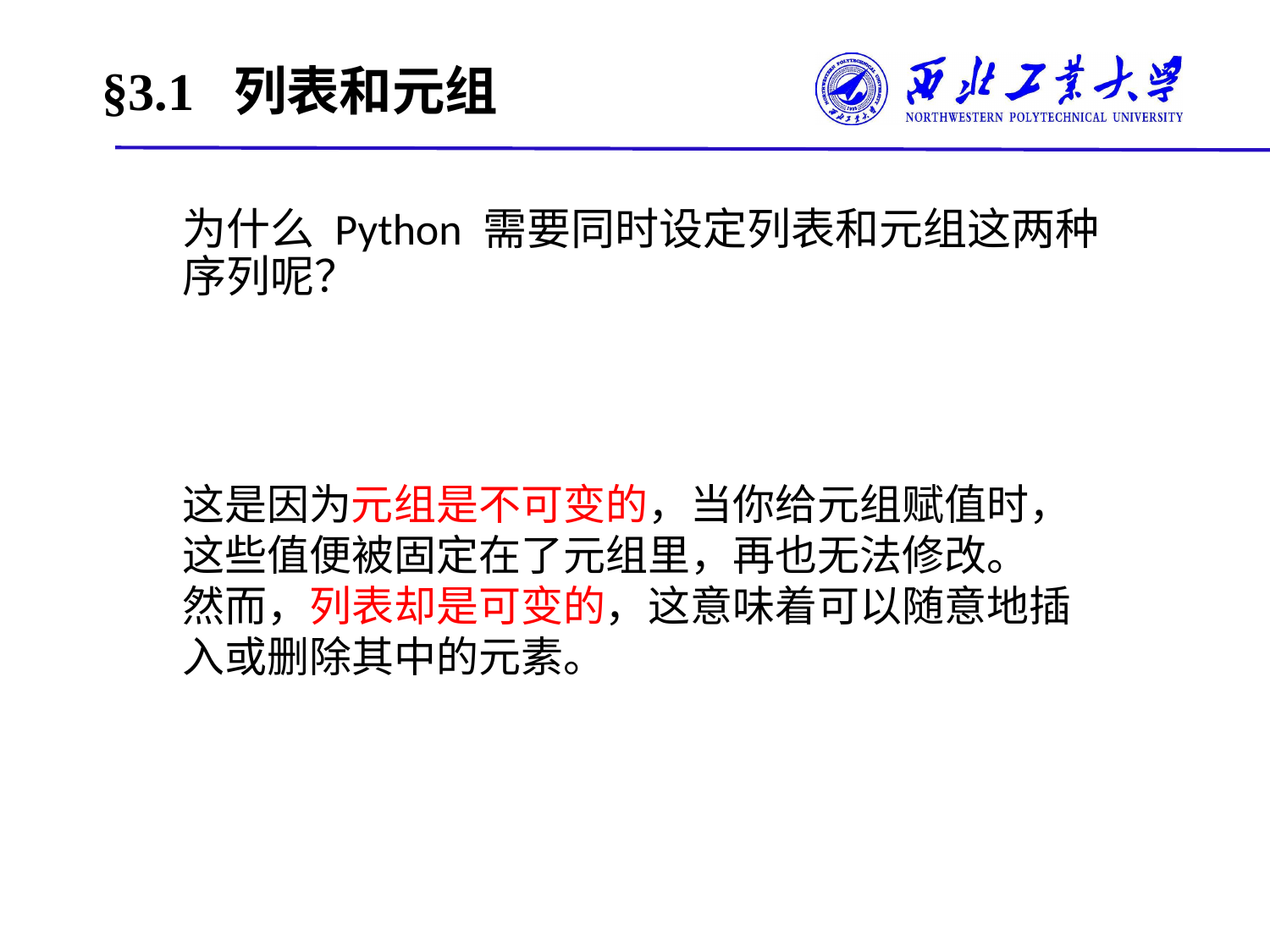

# §3.1  列表和元组
为什么 Python 需要同时设定列表和元组这两种序列呢？
这是因为元组是不可变的，当你给元组赋值时，这些值便被固定在了元组里，再也无法修改。
然而，列表却是可变的，这意味着可以随意地插入或删除其中的元素。